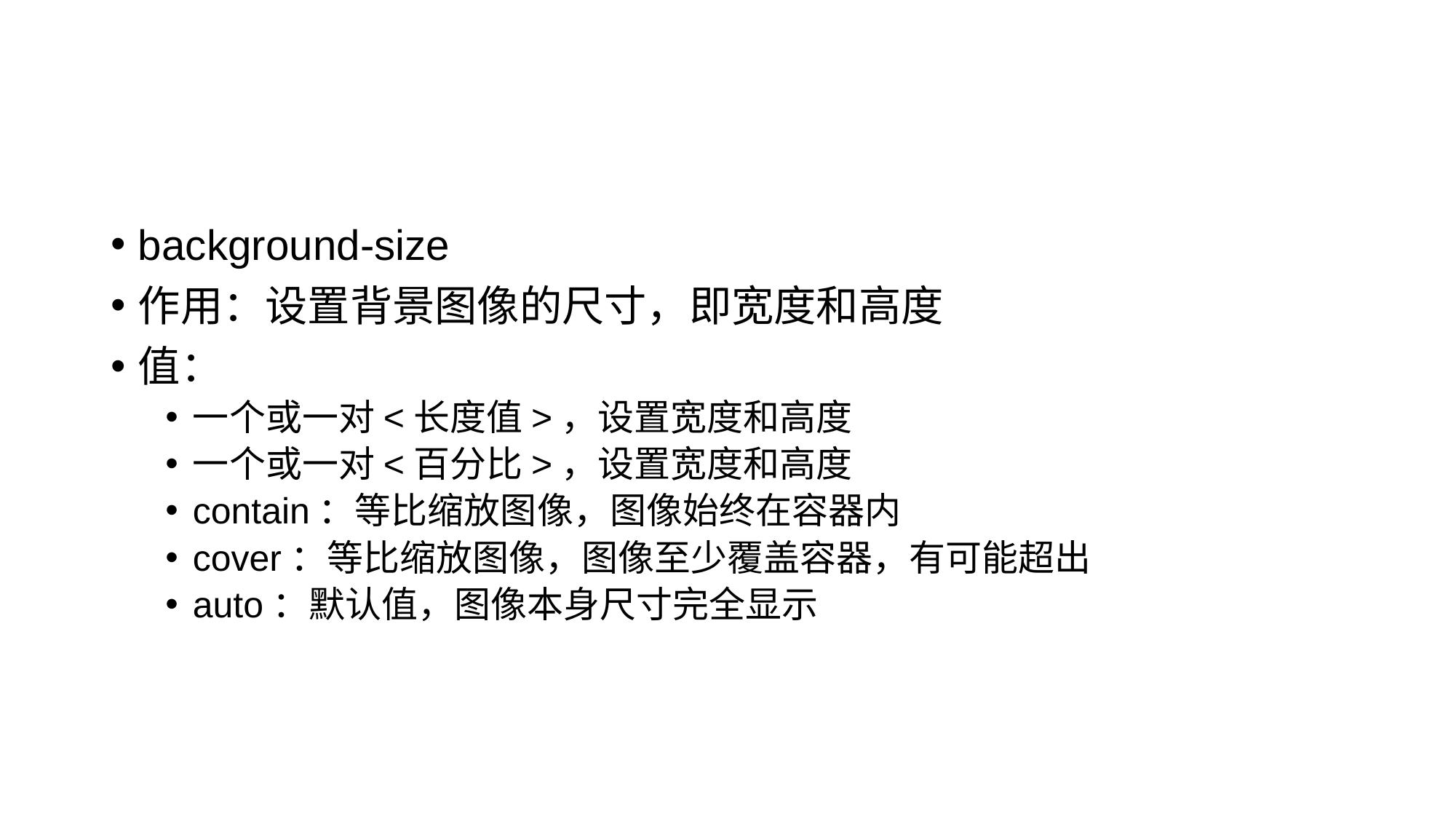

#
background-size
作用：设置背景图像的尺寸，即宽度和高度
值：
一个或一对<长度值>，设置宽度和高度
一个或一对<百分比>，设置宽度和高度
contain：等比缩放图像，图像始终在容器内
cover：等比缩放图像，图像至少覆盖容器，有可能超出
auto：默认值，图像本身尺寸完全显示